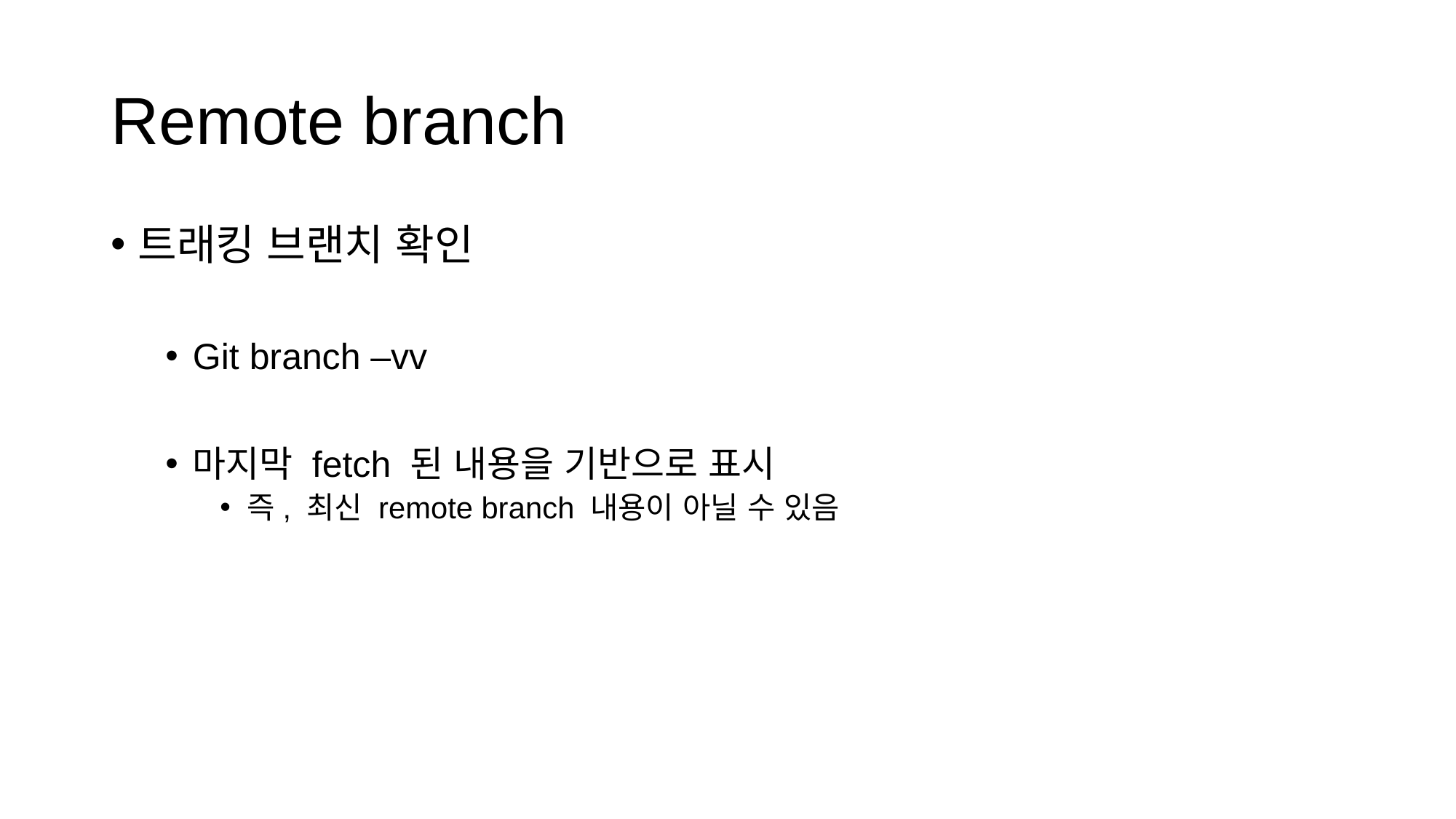

# Remote branch
트래킹 브랜치 확인

Git branch –vv

마지막 fetch 된 내용을 기반으로 표시
즉, 최신 remote branch 내용이 아닐 수 있음